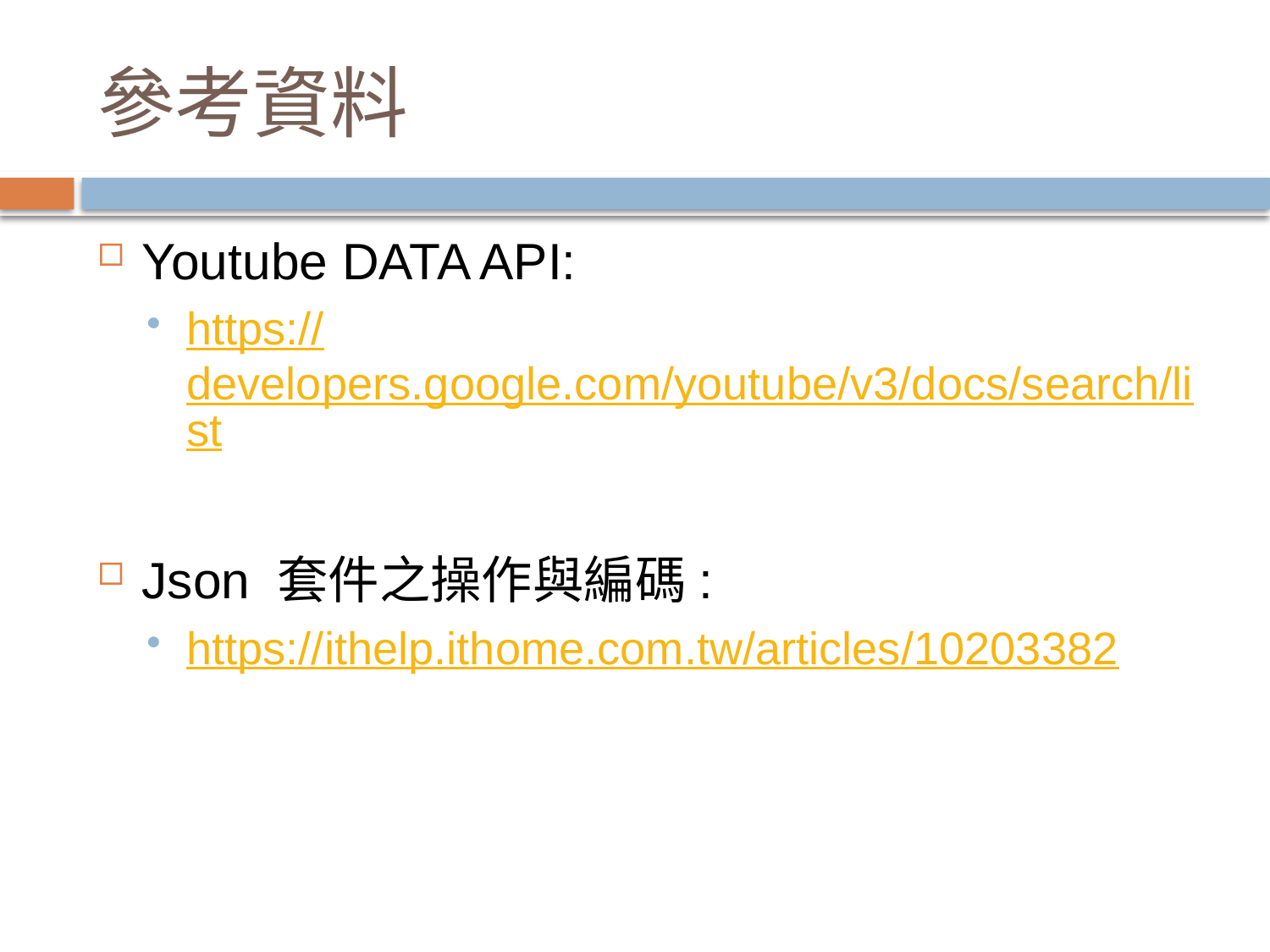

# 參考資料
Youtube DATA API:
https://developers.google.com/youtube/v3/docs/search/list

Json 套件之操作與編碼:
https://ithelp.ithome.com.tw/articles/10203382